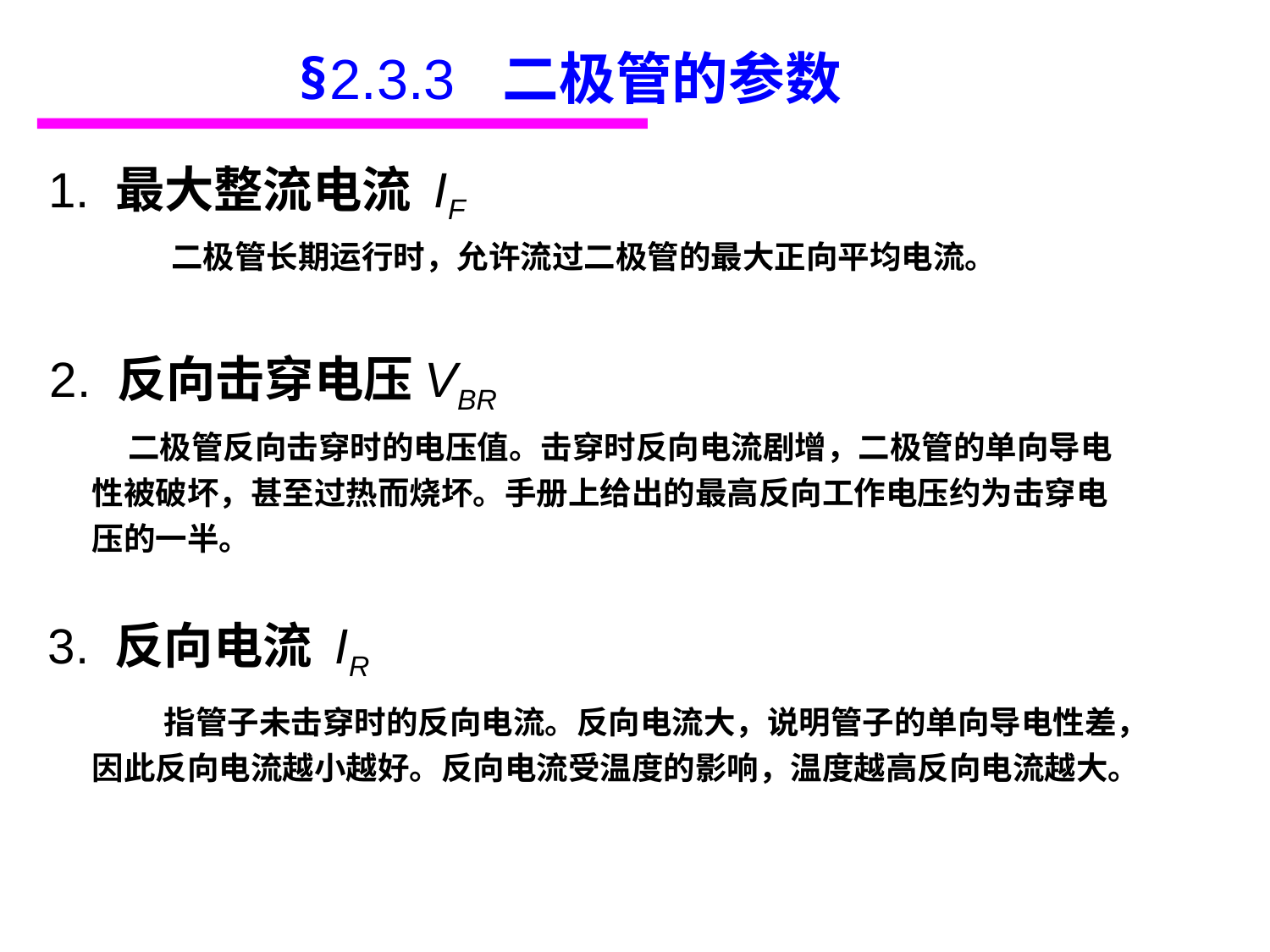

§2.3.3 二极管的参数

1. 最大整流电流 IF
         二极管长期运行时，允许流过二极管的最大正向平均电流。
2. 反向击穿电压VBR
    二极管反向击穿时的电压值。击穿时反向电流剧增，二极管的单向导电性被破坏，甚至过热而烧坏。手册上给出的最高反向工作电压约为击穿电压的一半。
3. 反向电流 IR
         指管子未击穿时的反向电流。反向电流大，说明管子的单向导电性差，因此反向电流越小越好。反向电流受温度的影响，温度越高反向电流越大。